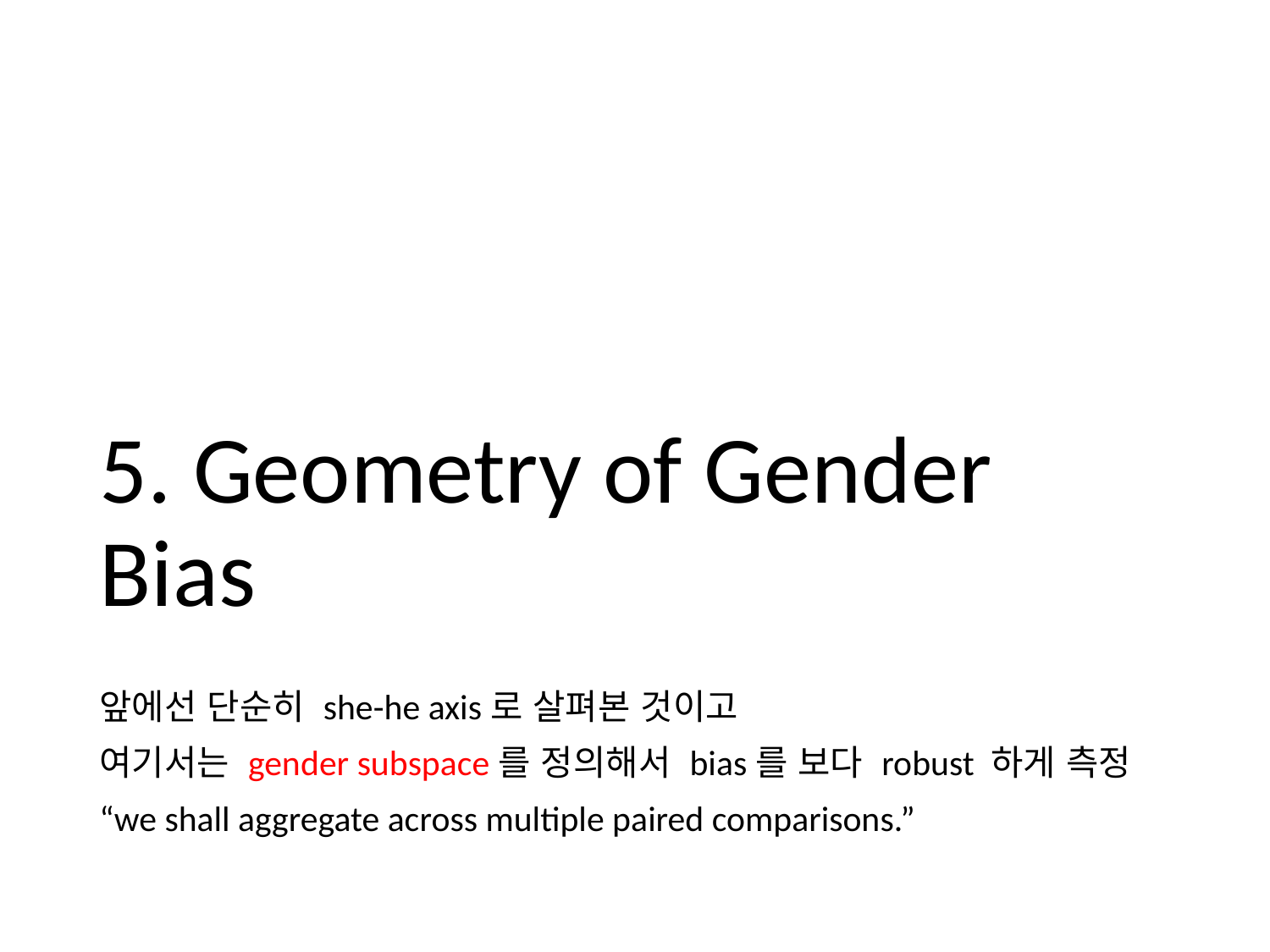

# 5. Geometry of Gender Bias
앞에선 단순히 she-he axis로 살펴본 것이고
여기서는 gender subspace를 정의해서 bias를 보다 robust 하게 측정
“we shall aggregate across multiple paired comparisons.”